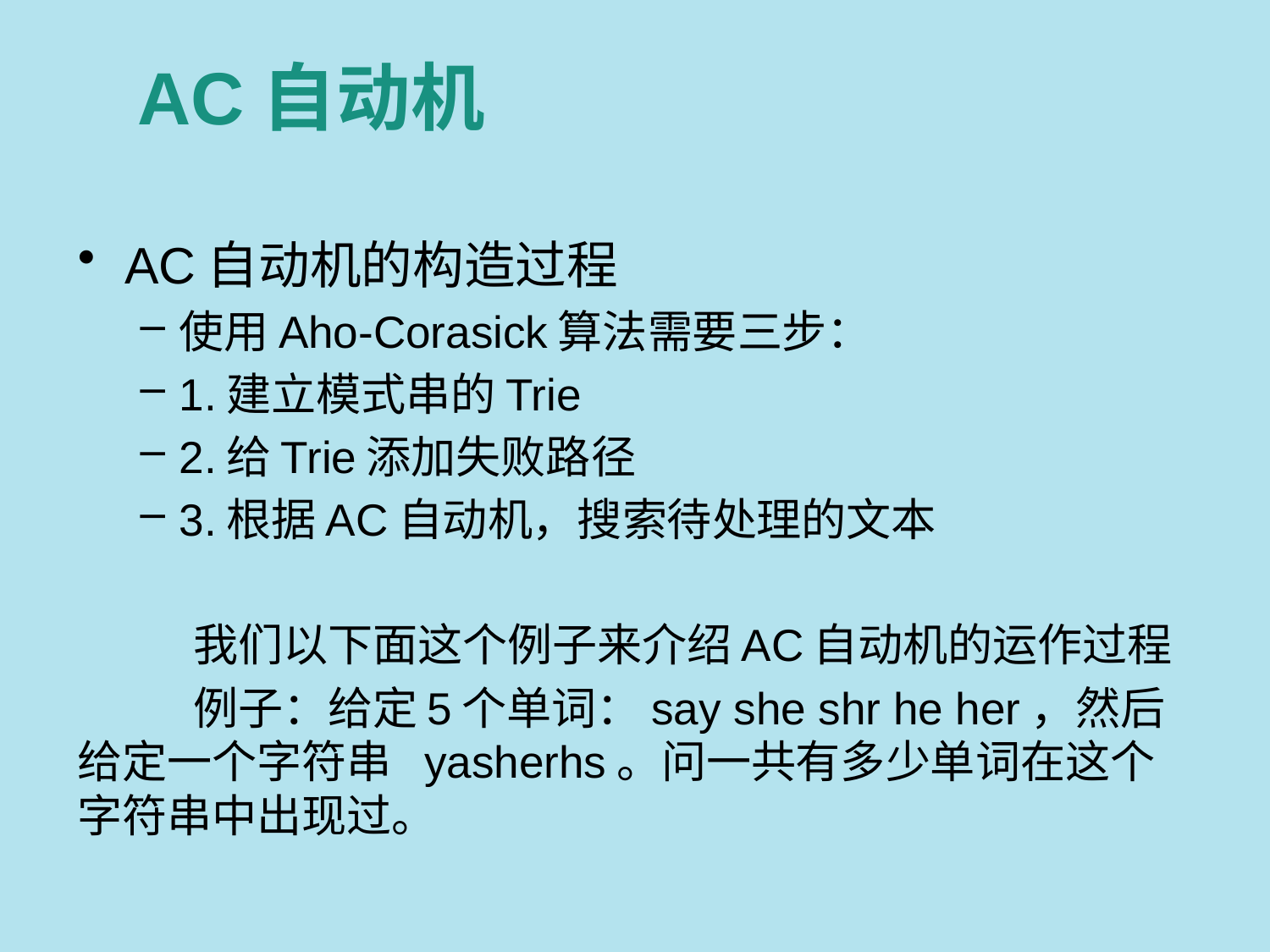

# AC自动机
AC自动机的构造过程
使用Aho-Corasick算法需要三步：
1.建立模式串的Trie
2.给Trie添加失败路径
3.根据AC自动机，搜索待处理的文本

	我们以下面这个例子来介绍AC自动机的运作过程
	例子：给定5个单词：say she shr he her，然后给定一个字符串	yasherhs。问一共有多少单词在这个字符串中出现过。